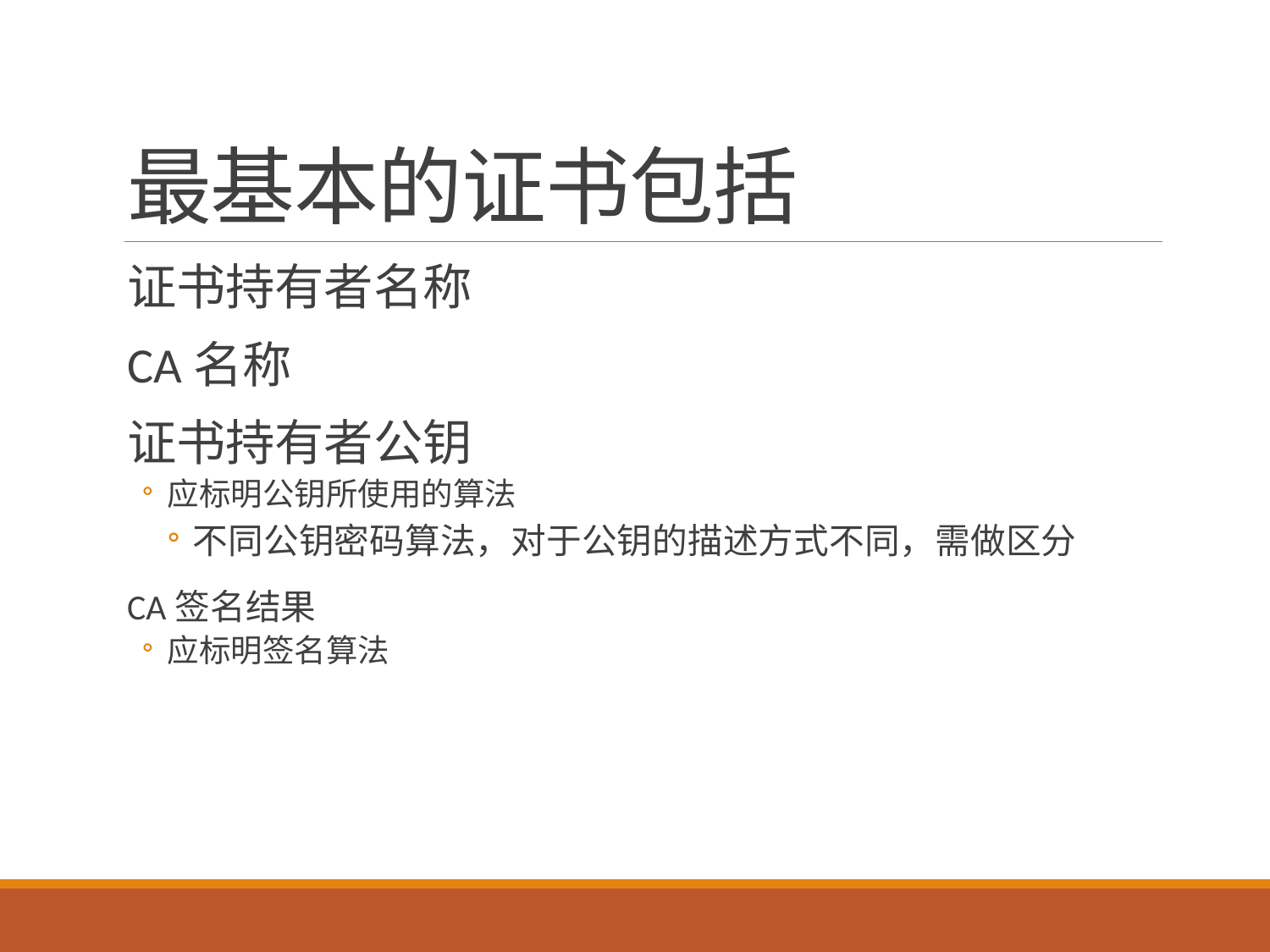

# 最基本的证书包括
证书持有者名称
CA名称
证书持有者公钥
应标明公钥所使用的算法
不同公钥密码算法，对于公钥的描述方式不同，需做区分
CA签名结果
应标明签名算法
77